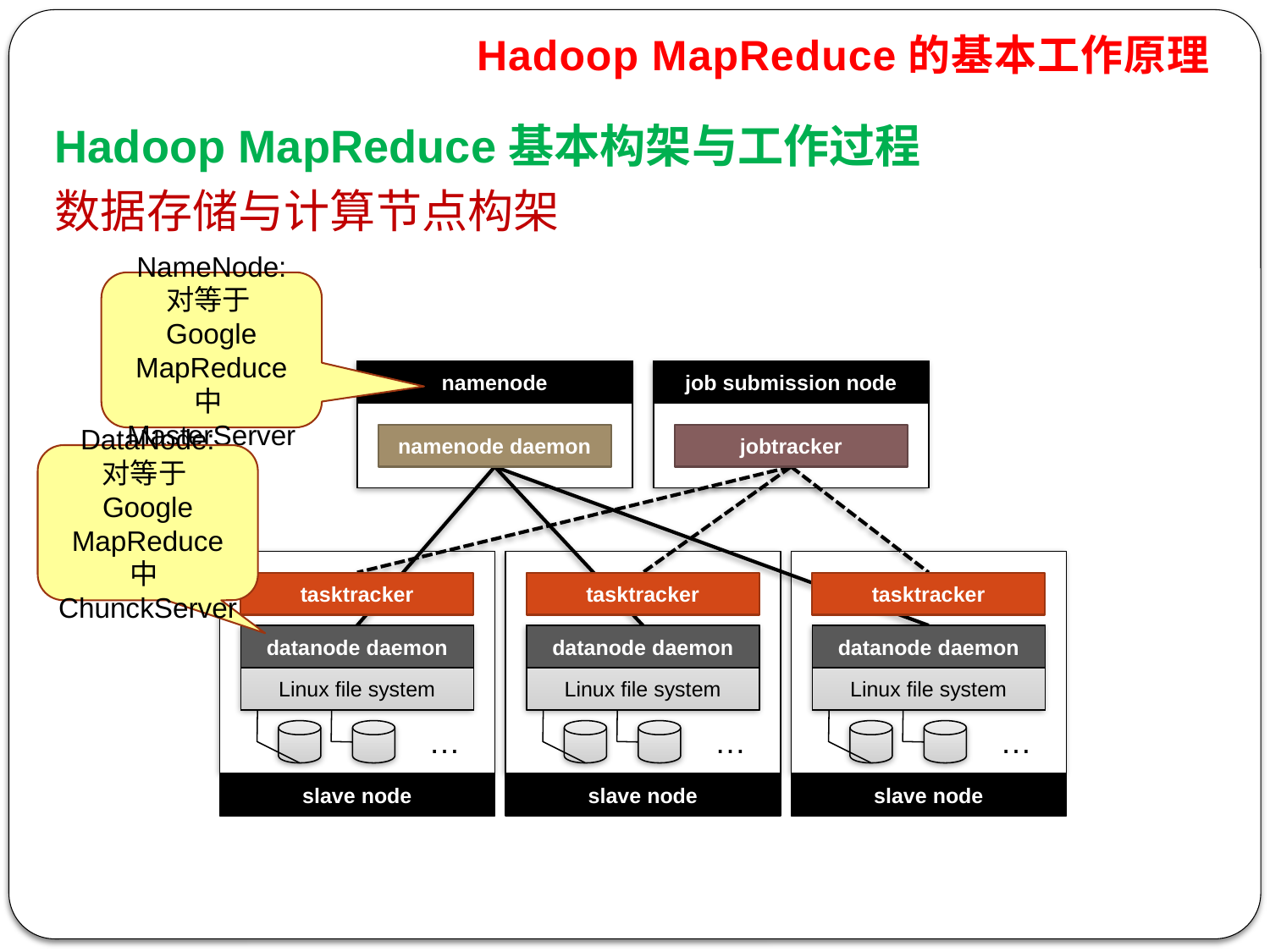

# Hadoop MapReduce的基本工作原理
Hadoop MapReduce基本构架与工作过程
数据存储与计算节点构架
NameNode:
对等于Google MapReduce 中MasterServer

namenode

job submission node

namenode daemon
jobtracker
DataNode:
对等于Google MapReduce 中ChunckServer

tasktracker
tasktracker
tasktracker

datanode daemon

datanode daemon

datanode daemon
Linux file system
Linux file system
Linux file system
…
…
…

slave node
slave node
slave node